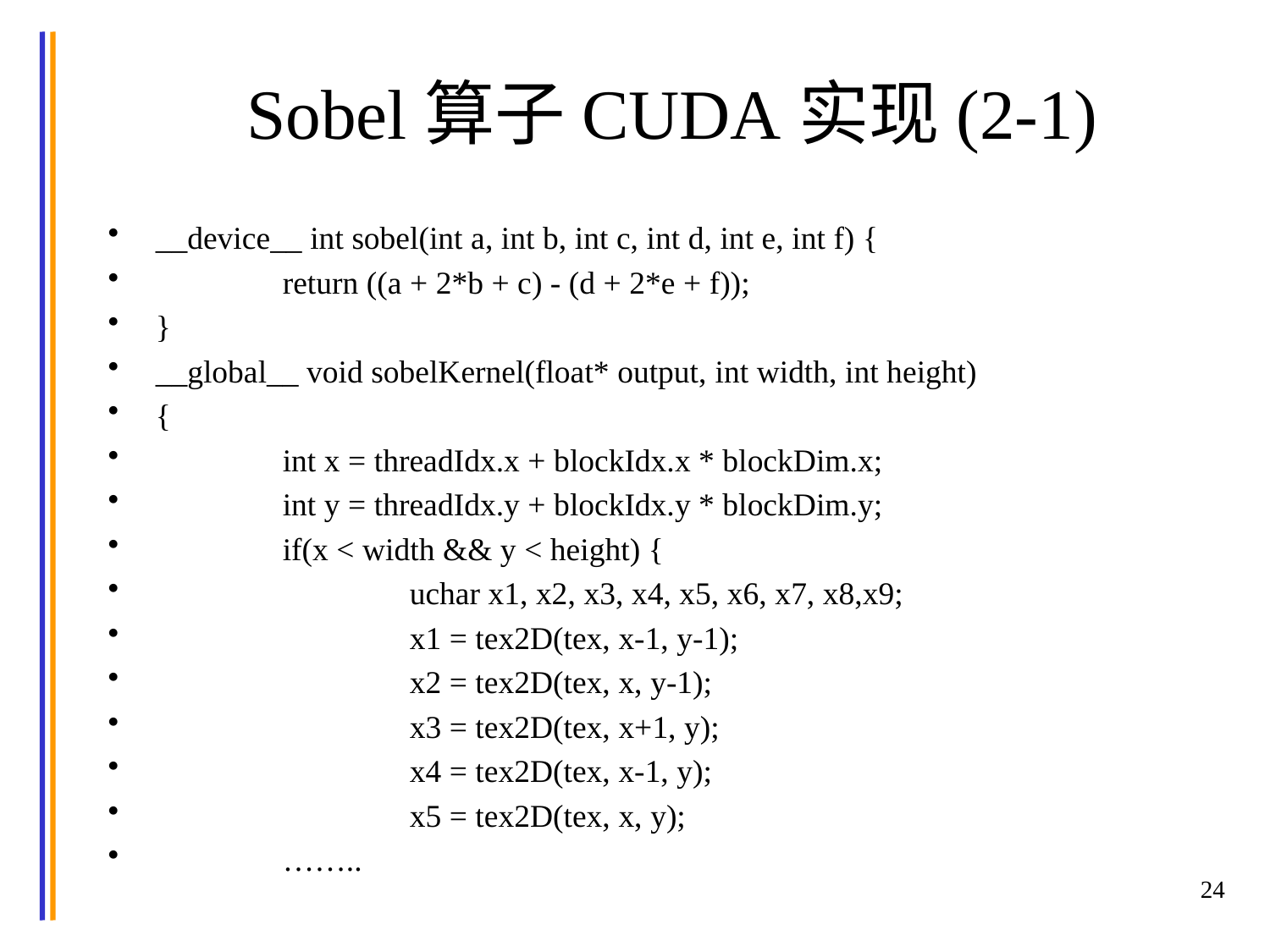

# Sobel算子CUDA实现(2-1)
__device__ int sobel(int a, int b, int c, int d, int e, int f) {
	return ((a + 2*b + c) - (d + 2*e + f));
}
__global__ void sobelKernel(float* output, int width, int height)
{
	int x = threadIdx.x + blockIdx.x * blockDim.x;
	int y = threadIdx.y + blockIdx.y * blockDim.y;
	if(x < width && y < height) {
		uchar x1, x2, x3, x4, x5, x6, x7, x8,x9;
		x1 = tex2D(tex, x-1, y-1);
		x2 = tex2D(tex, x, y-1);
		x3 = tex2D(tex, x+1, y);
		x4 = tex2D(tex, x-1, y);
		x5 = tex2D(tex, x, y);
	……..
24